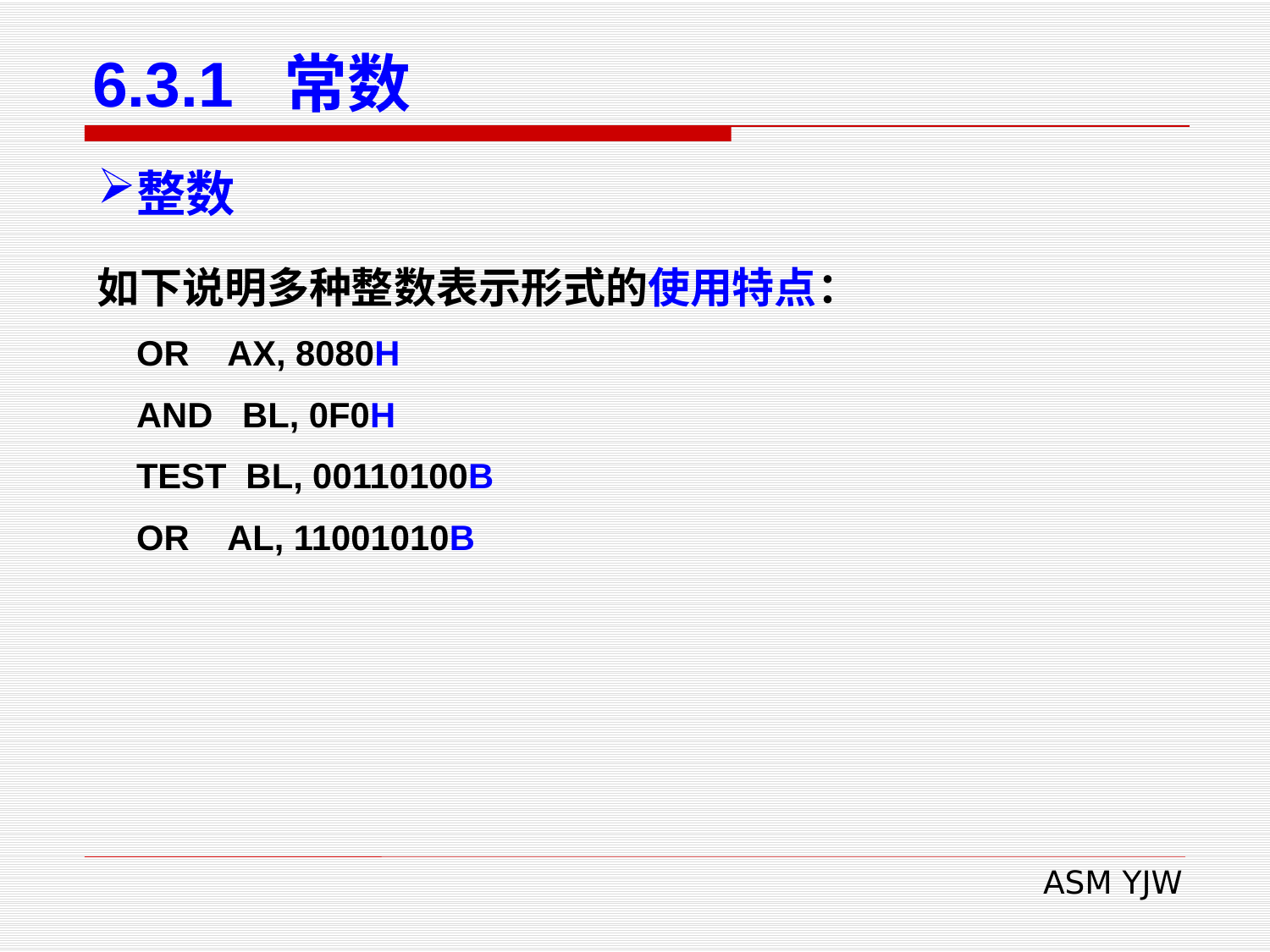

# 6.3.1  常数
整数

如下说明多种整数表示形式的使用特点：
    OR    AX, 8080H
    AND   BL, 0F0H
    TEST  BL, 00110100B
    OR    AL, 11001010B